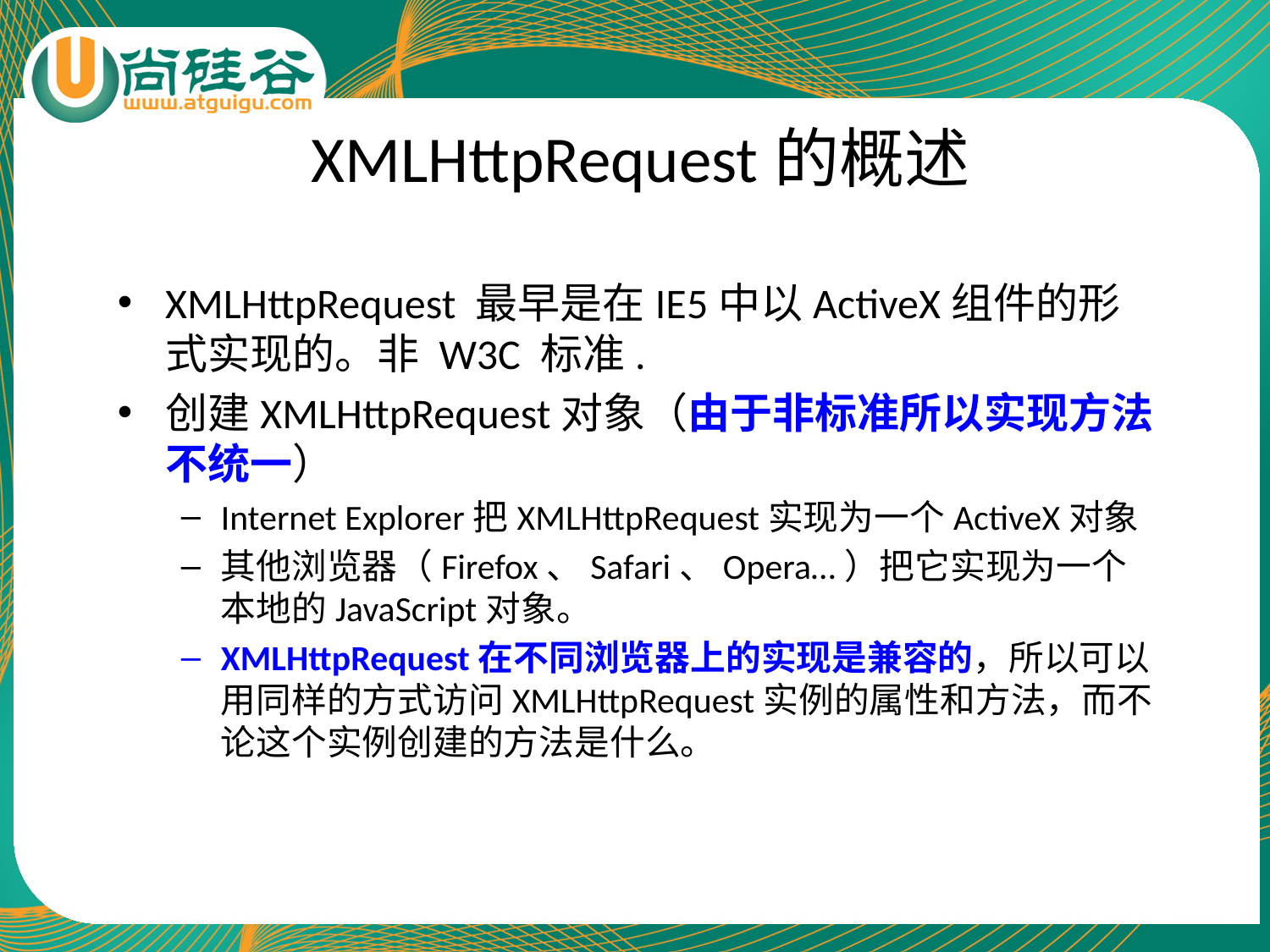

# XMLHttpRequest的概述
XMLHttpRequest 最早是在IE5中以ActiveX组件的形式实现的。非 W3C 标准.
创建XMLHttpRequest对象（由于非标准所以实现方法不统一）
Internet Explorer把XMLHttpRequest实现为一个ActiveX对象
其他浏览器（Firefox、Safari、Opera…）把它实现为一个本地的JavaScript对象。
XMLHttpRequest在不同浏览器上的实现是兼容的，所以可以用同样的方式访问XMLHttpRequest实例的属性和方法，而不论这个实例创建的方法是什么。